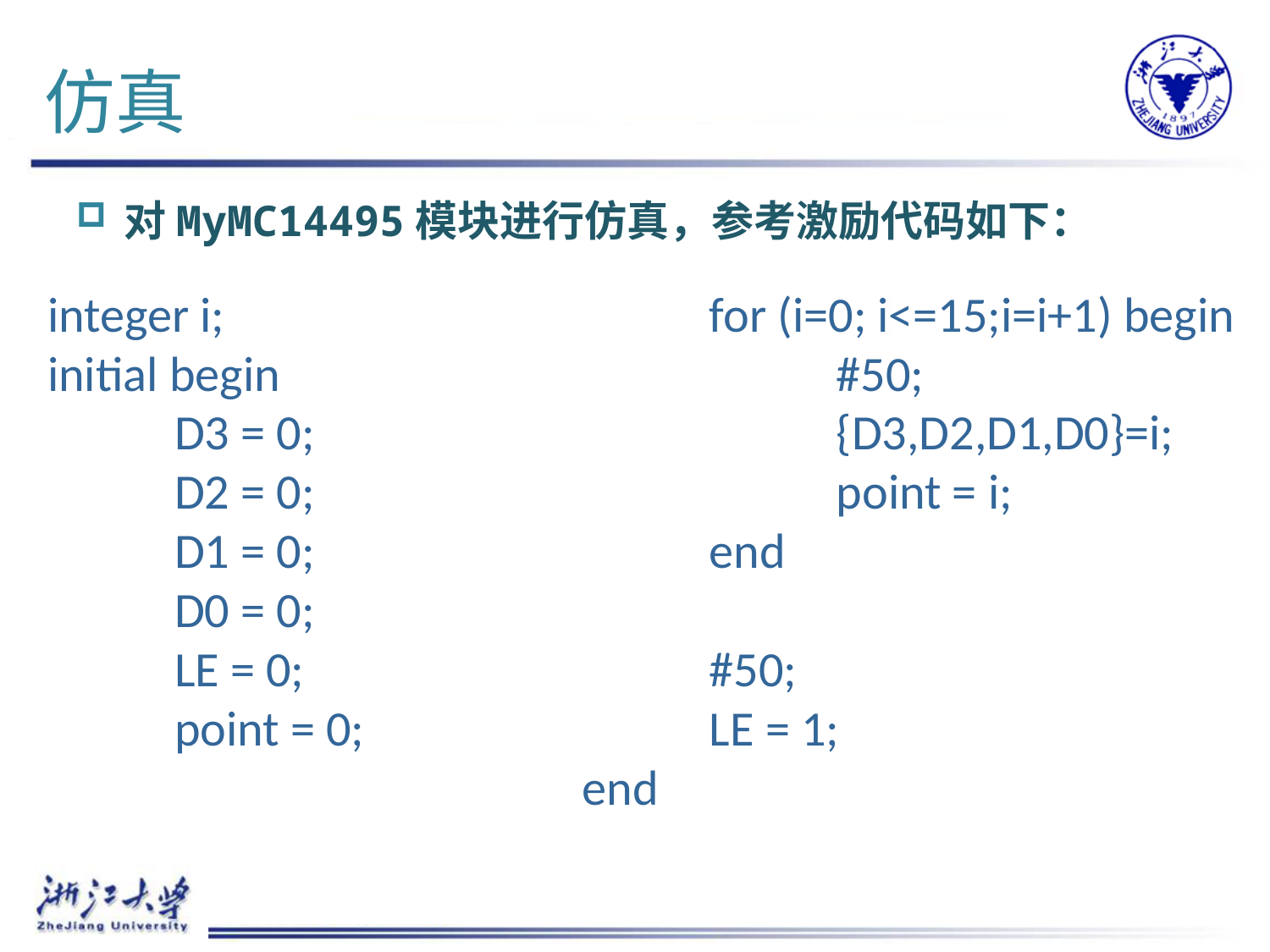

# 仿真
对MyMC14495模块进行仿真，参考激励代码如下：
integer i;
initial begin
	D3 = 0;
	D2 = 0;
	D1 = 0;
	D0 = 0;
	LE = 0;
	point = 0;

	for (i=0; i<=15;i=i+1) begin
		#50;
		{D3,D2,D1,D0}=i;
		point = i;
	end

	#50;
	LE = 1;
end